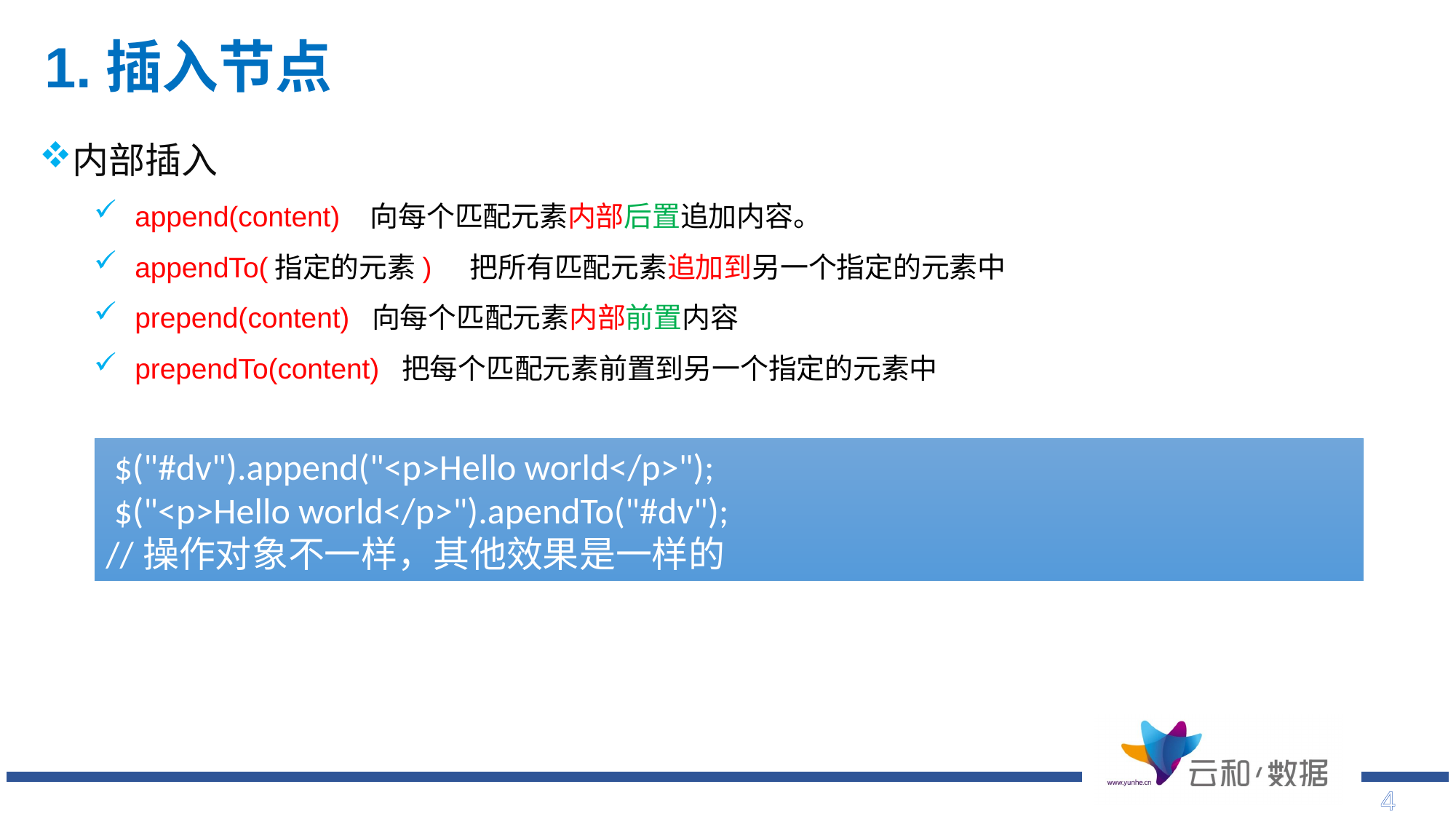

1.插入节点
内部插入
append(content)   向每个匹配元素内部后置追加内容。
appendTo(指定的元素)    把所有匹配元素追加到另一个指定的元素中
prepend(content)  向每个匹配元素内部前置内容
prependTo(content)  把每个匹配元素前置到另一个指定的元素中

 $("#dv").append("<p>Hello world</p>");
 $("<p>Hello world</p>").apendTo("#dv");
//操作对象不一样，其他效果是一样的